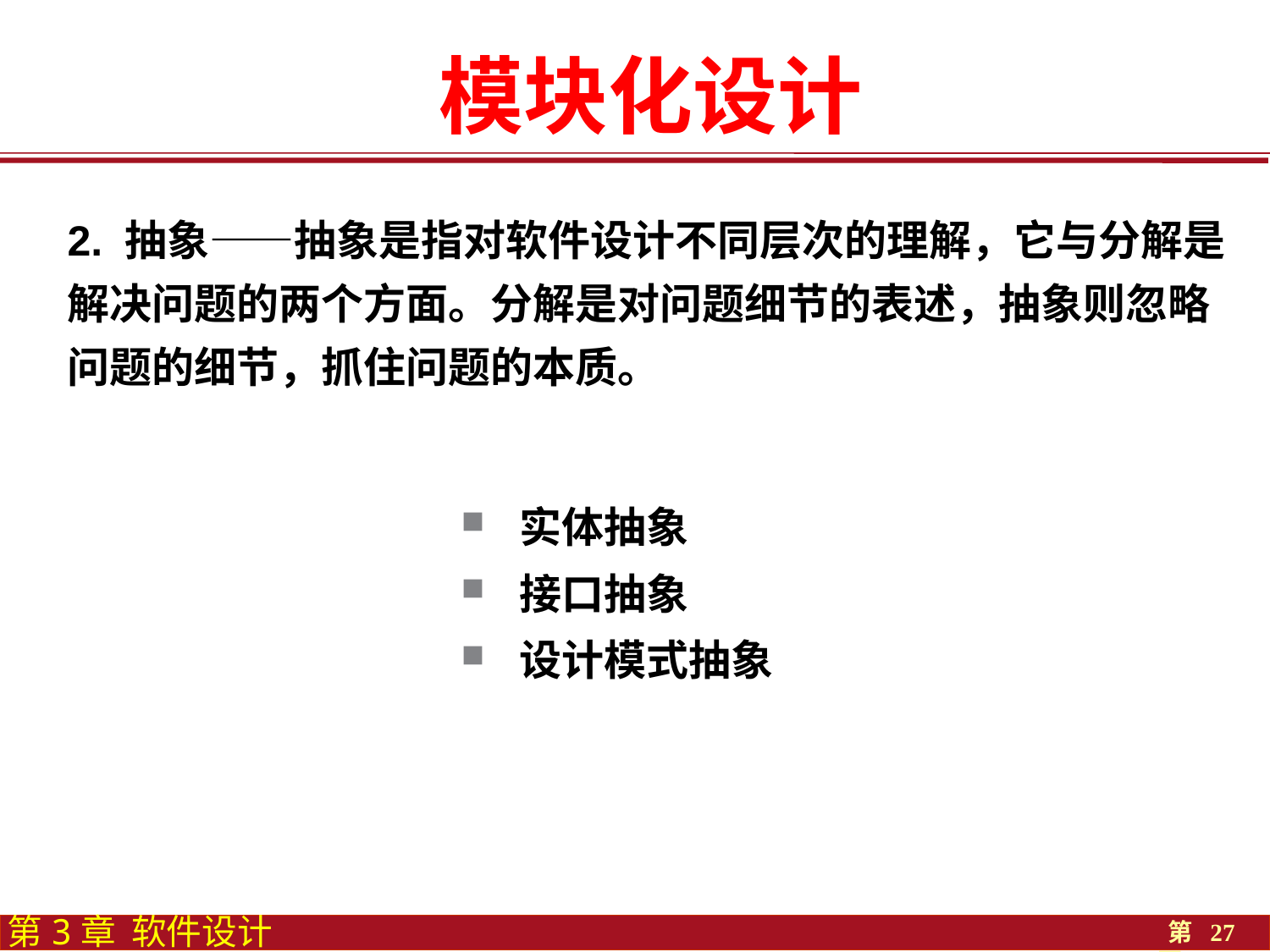

模块化设计
# 2. 抽象——抽象是指对软件设计不同层次的理解，它与分解是解决问题的两个方面。分解是对问题细节的表述，抽象则忽略问题的细节，抓住问题的本质。
实体抽象
接口抽象
设计模式抽象